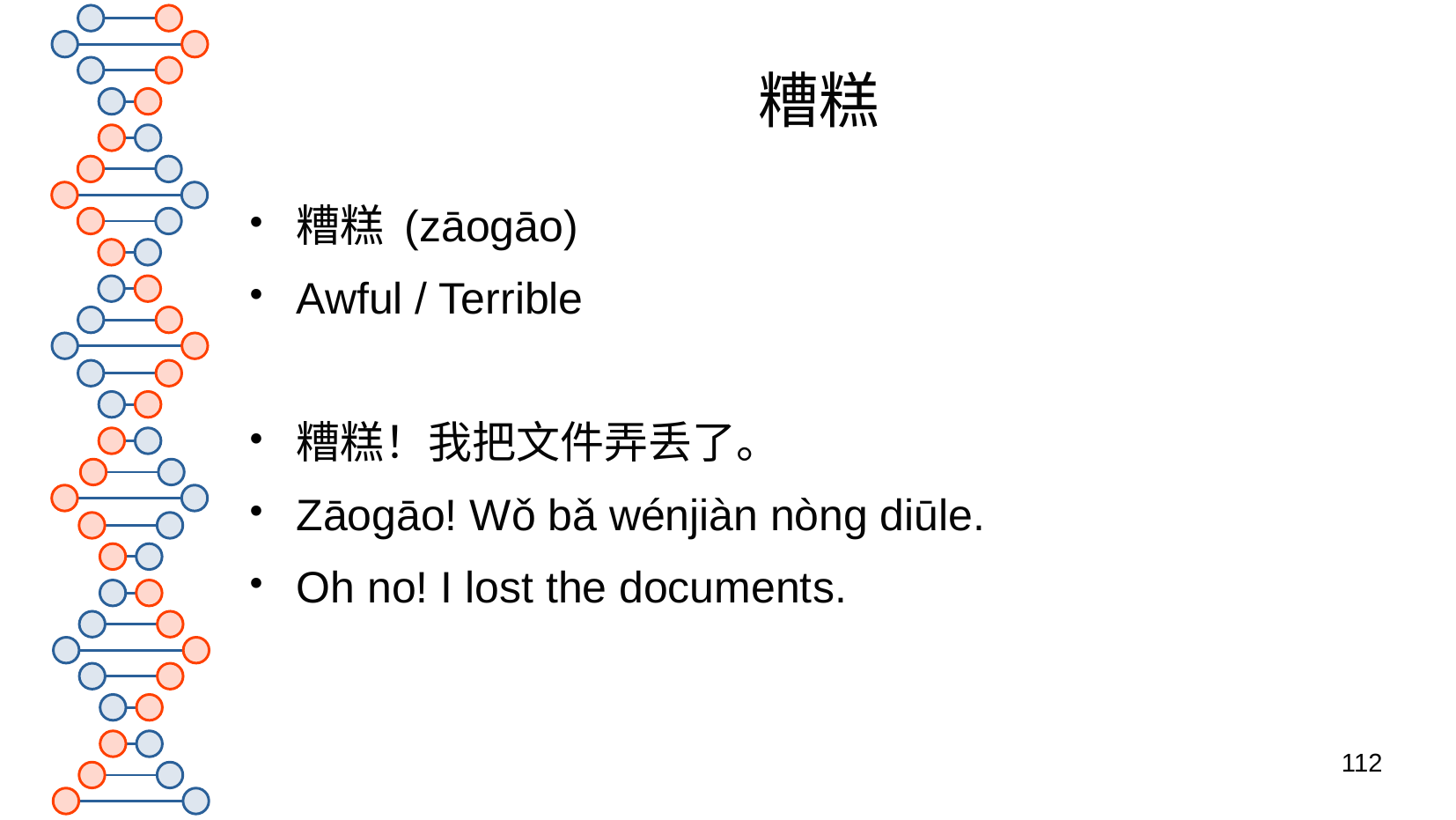

# 糟糕
糟糕 (zāogāo)
Awful / Terrible

糟糕！我把文件弄丢了。
Zāogāo! Wǒ bǎ wénjiàn nòng diūle.
Oh no! I lost the documents.
112